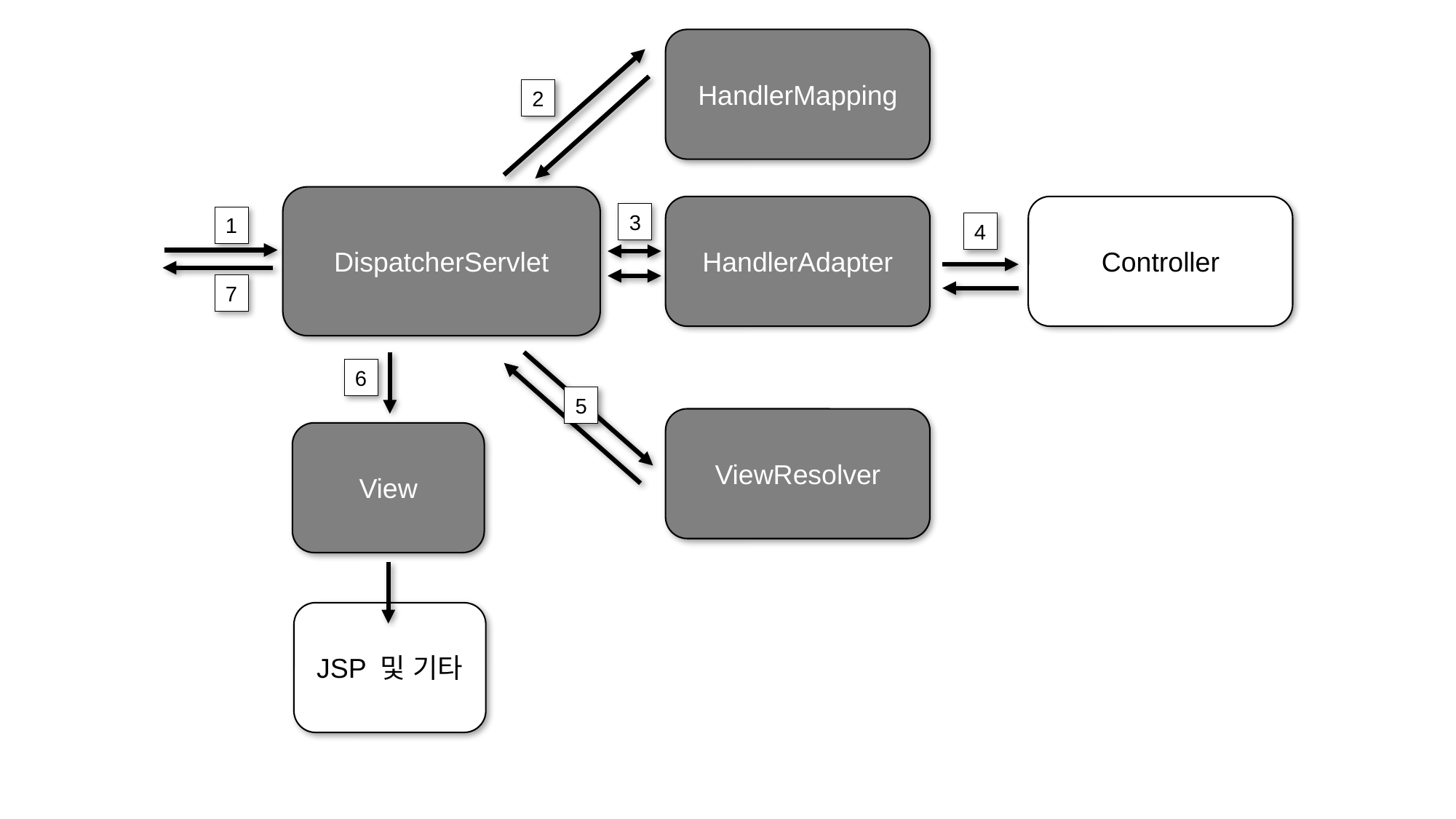

HandlerMapping
2
DispatcherServlet
HandlerAdapter
Controller
3
1
4
7
6
5
ViewResolver
View
JSP 및 기타